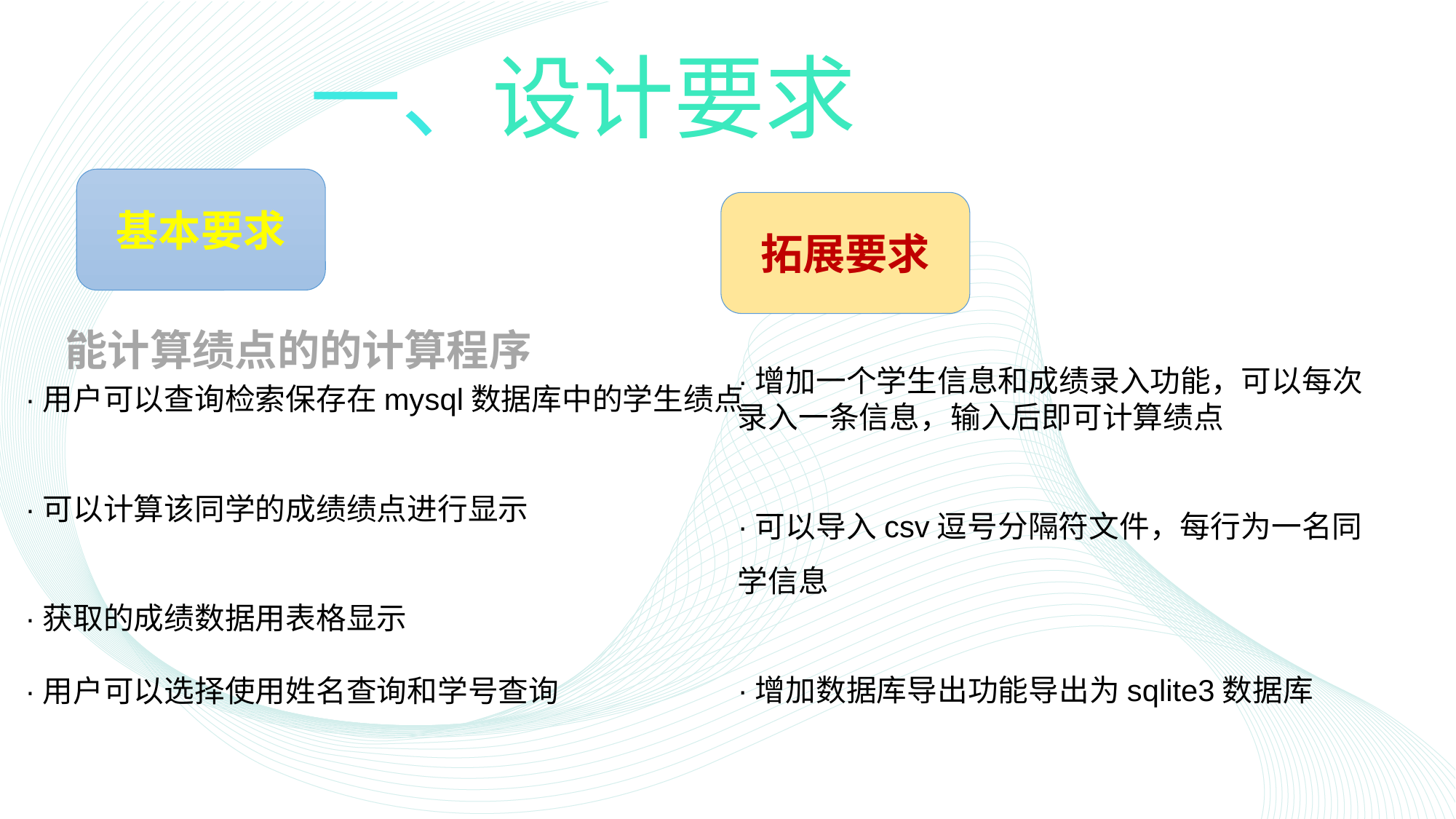

# 一、设计要求
基本要求
拓展要求
能计算绩点的的计算程序
·增加一个学生信息和成绩录入功能，可以每次录入一条信息，输入后即可计算绩点

·可以导入csv逗号分隔符文件，每行为一名同学信息

·增加数据库导出功能导出为sqlite3数据库
·用户可以查询检索保存在mysql数据库中的学生绩点

·可以计算该同学的成绩绩点进行显示

·获取的成绩数据用表格显示

·用户可以选择使用姓名查询和学号查询